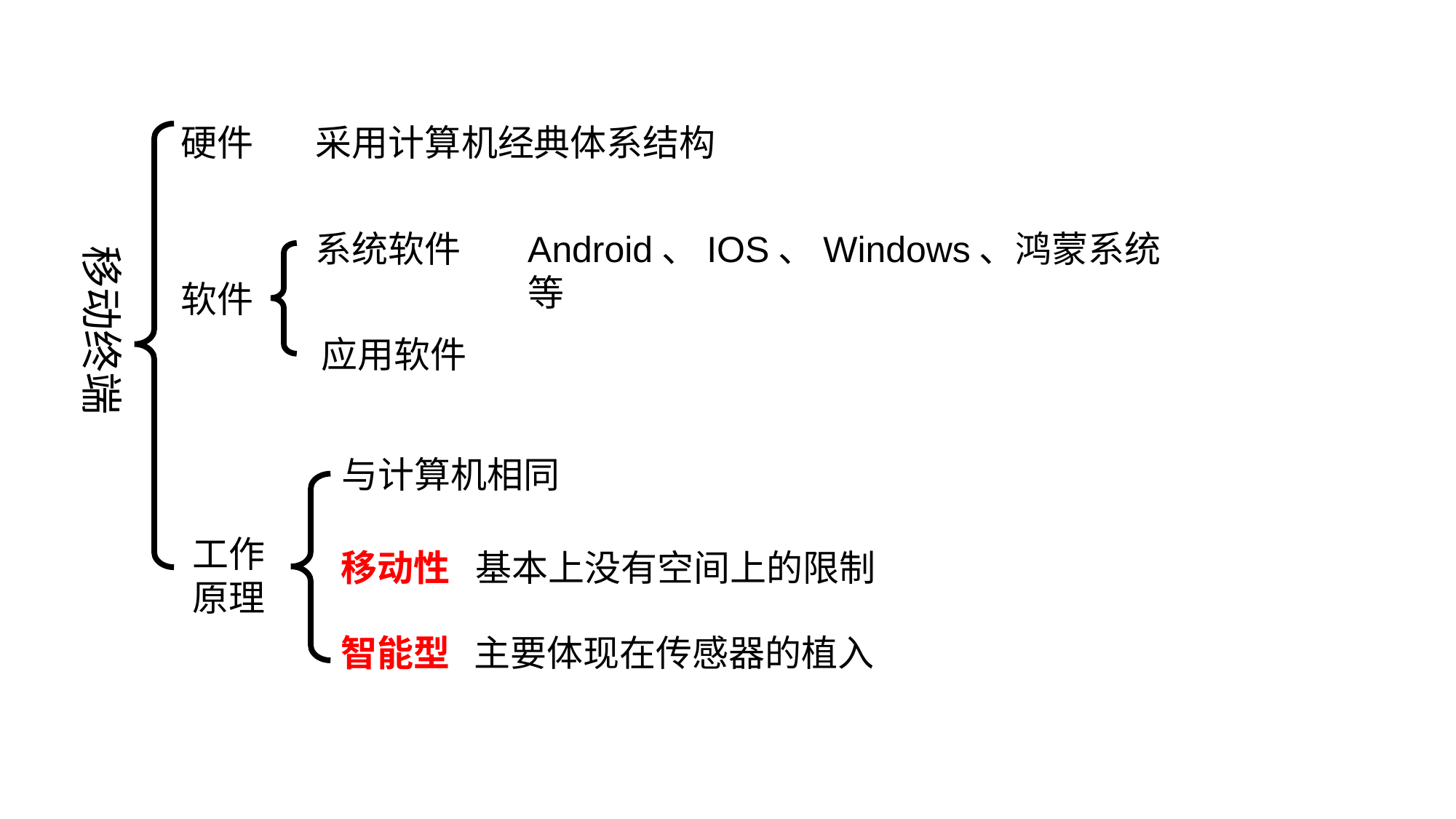

采用计算机经典体系结构
硬件

系统软件
Android、IOS、Windows、鸿蒙系统等
移动终端

软件
应用软件
与计算机相同

工作原理
移动性
基本上没有空间上的限制
智能型
主要体现在传感器的植入